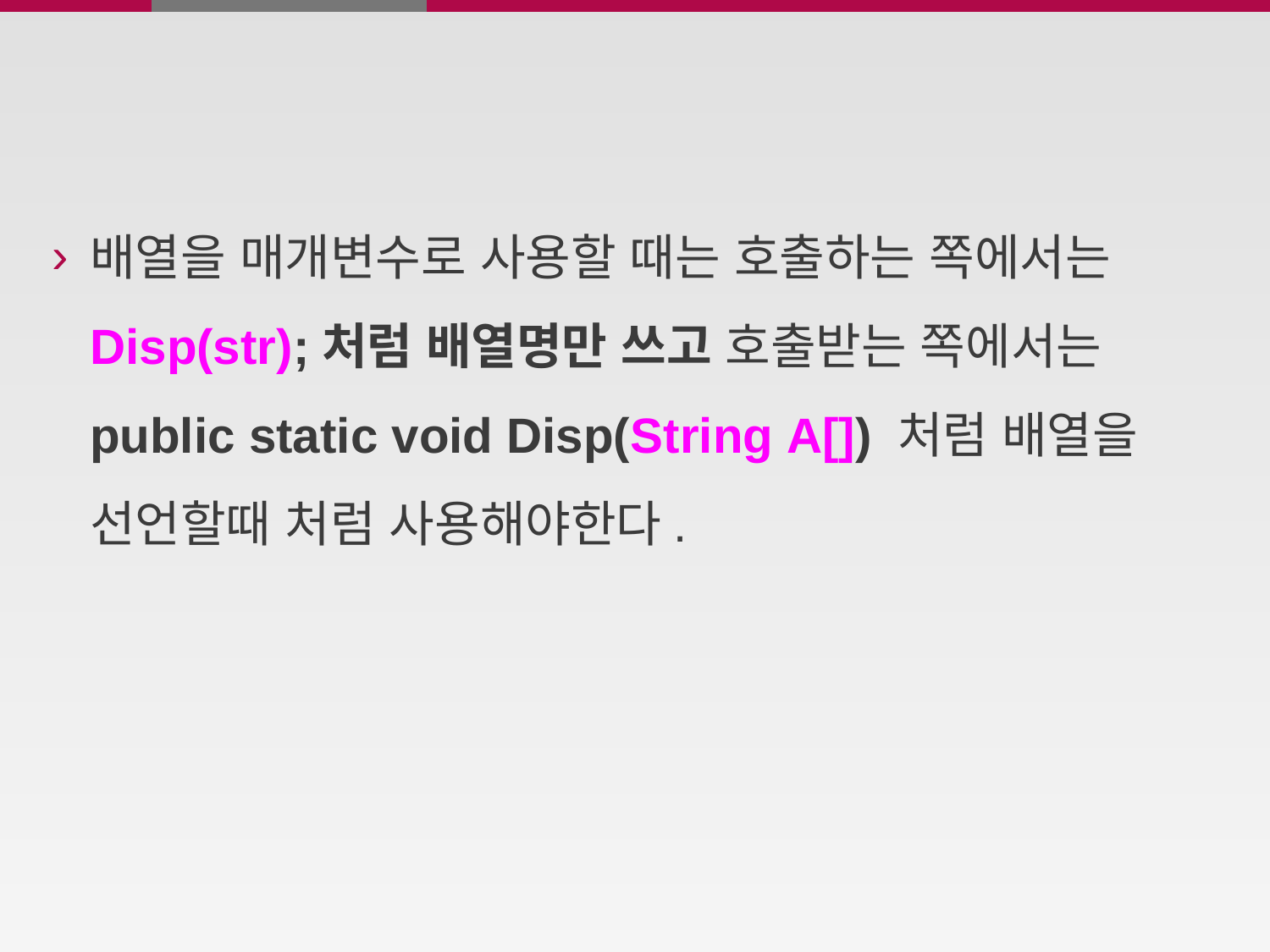

#
배열을 매개변수로 사용할 때는 호출하는 쪽에서는  Disp(str);처럼 배열명만 쓰고 호출받는 쪽에서는 public static void Disp(String A[]) 처럼 배열을 선언할때 처럼 사용해야한다.